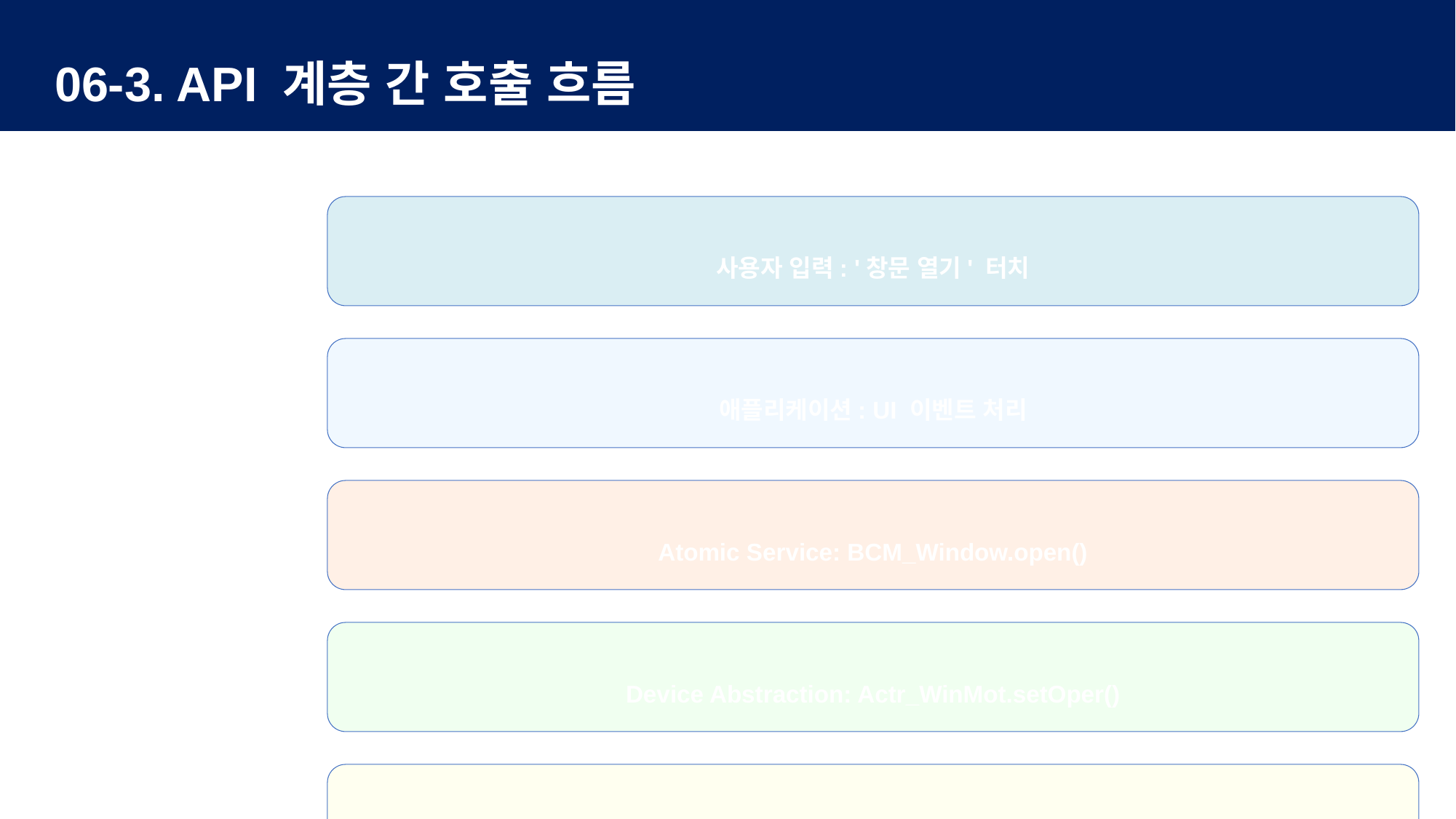

06-3. API 계층 간 호출 흐름
#

사용자 입력: '창문 열기' 터치

⬇

애플리케이션: UI 이벤트 처리

⬇

Atomic Service: BCM_Window.open()

⬇

Device Abstraction: Actr_WinMot.setOper()

⬇

하드웨어: 모터 회전